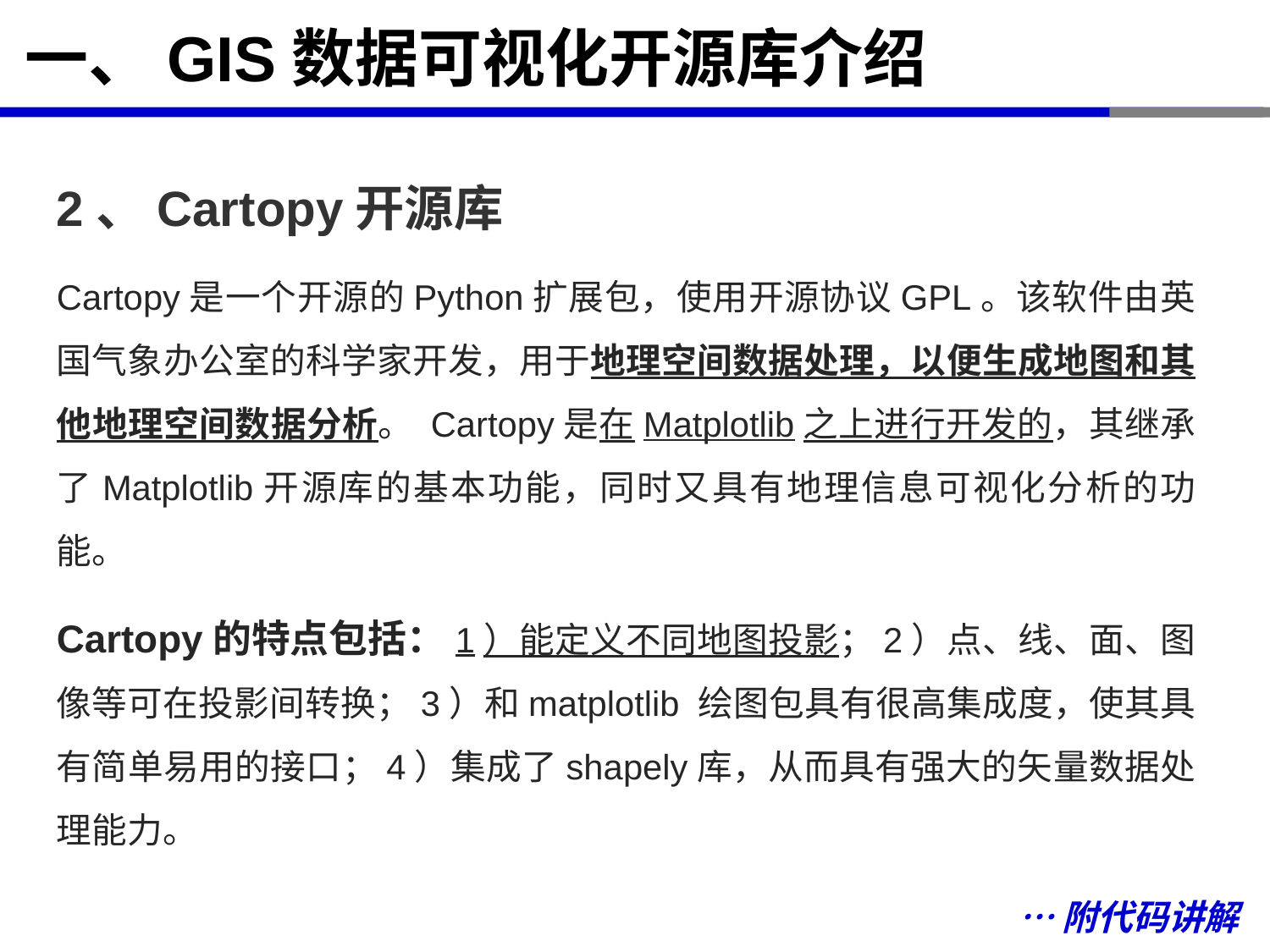

# 一、GIS数据可视化开源库介绍
2、Cartopy开源库
Cartopy是一个开源的Python扩展包，使用开源协议GPL。该软件由英国气象办公室的科学家开发，用于地理空间数据处理，以便生成地图和其他地理空间数据分析。 Cartopy是在Matplotlib之上进行开发的，其继承了Matplotlib开源库的基本功能，同时又具有地理信息可视化分析的功能。
Cartopy的特点包括：1）能定义不同地图投影；2）点、线、面、图像等可在投影间转换；3）和matplotlib 绘图包具有很高集成度，使其具有简单易用的接口；4）集成了shapely库，从而具有强大的矢量数据处理能力。

…附代码讲解